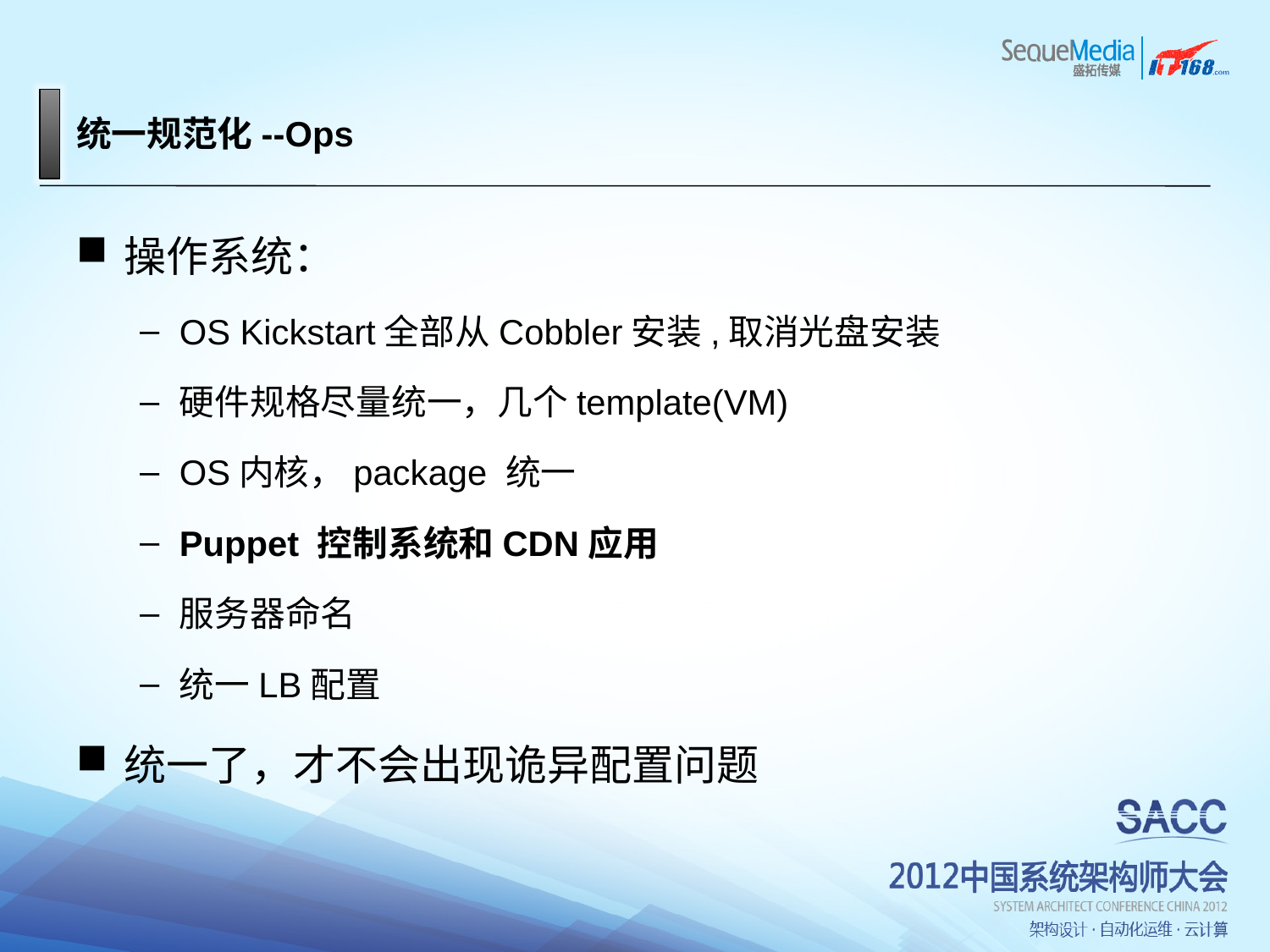

# 统一规范化--Ops
操作系统：
OS Kickstart全部从Cobbler安装,取消光盘安装
硬件规格尽量统一，几个template(VM)
OS内核，package 统一
Puppet 控制系统和CDN应用
服务器命名
统一LB配置
统一了，才不会出现诡异配置问题